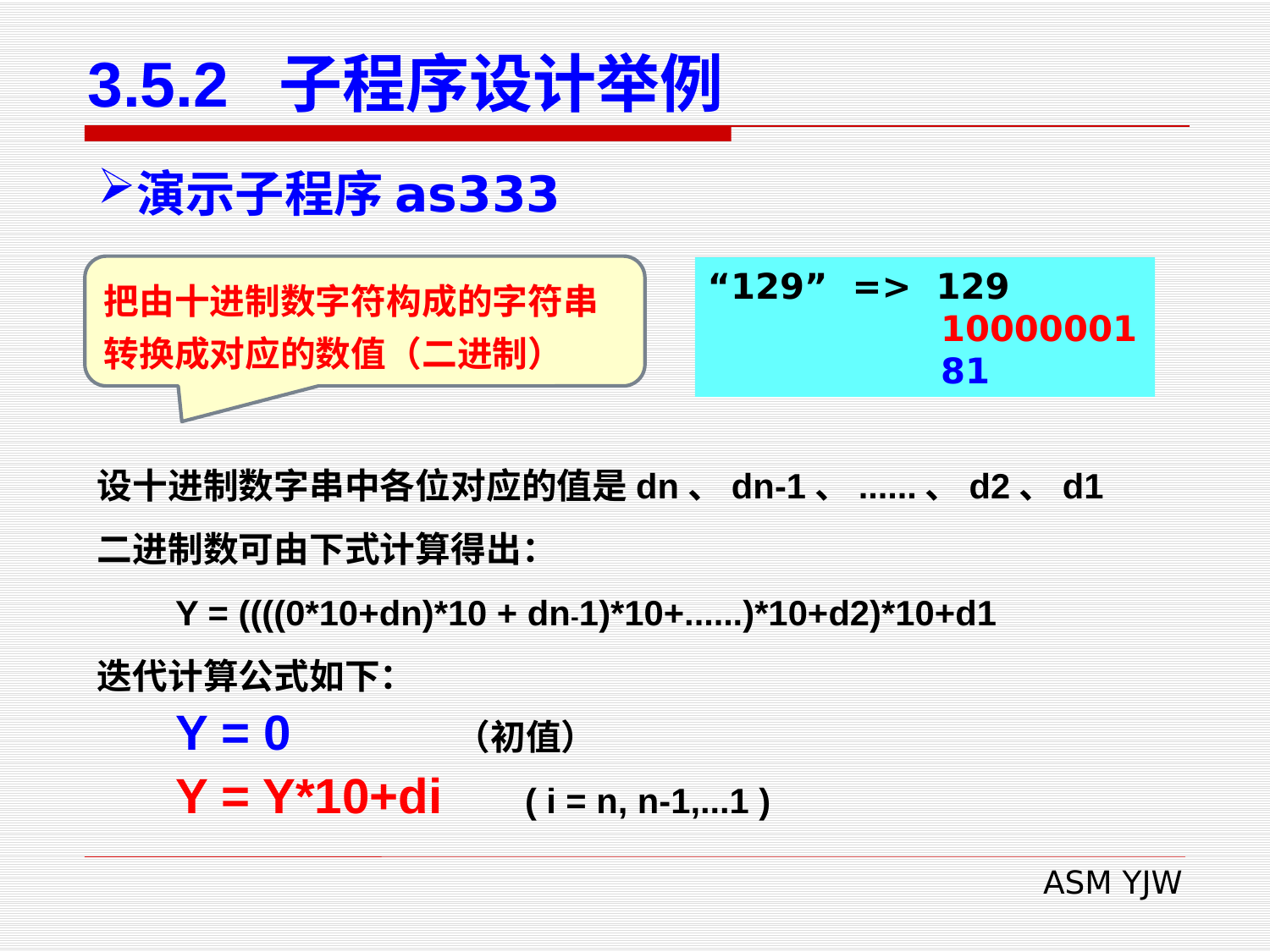

# 3.5.2  子程序设计举例
演示子程序as333
把由十进制数字符构成的字符串转换成对应的数值（二进制）
“129”  =>  129
                   10000001
                   81
设十进制数字串中各位对应的值是dn、dn-1、......、d2、d1
二进制数可由下式计算得出：
        Y = ((((0*10+dn)*10 + dn-1)*10+......)*10+d2)*10+d1
迭代计算公式如下：
        Y = 0                （初值）
        Y = Y*10+di      ( i = n, n-1,...1 )